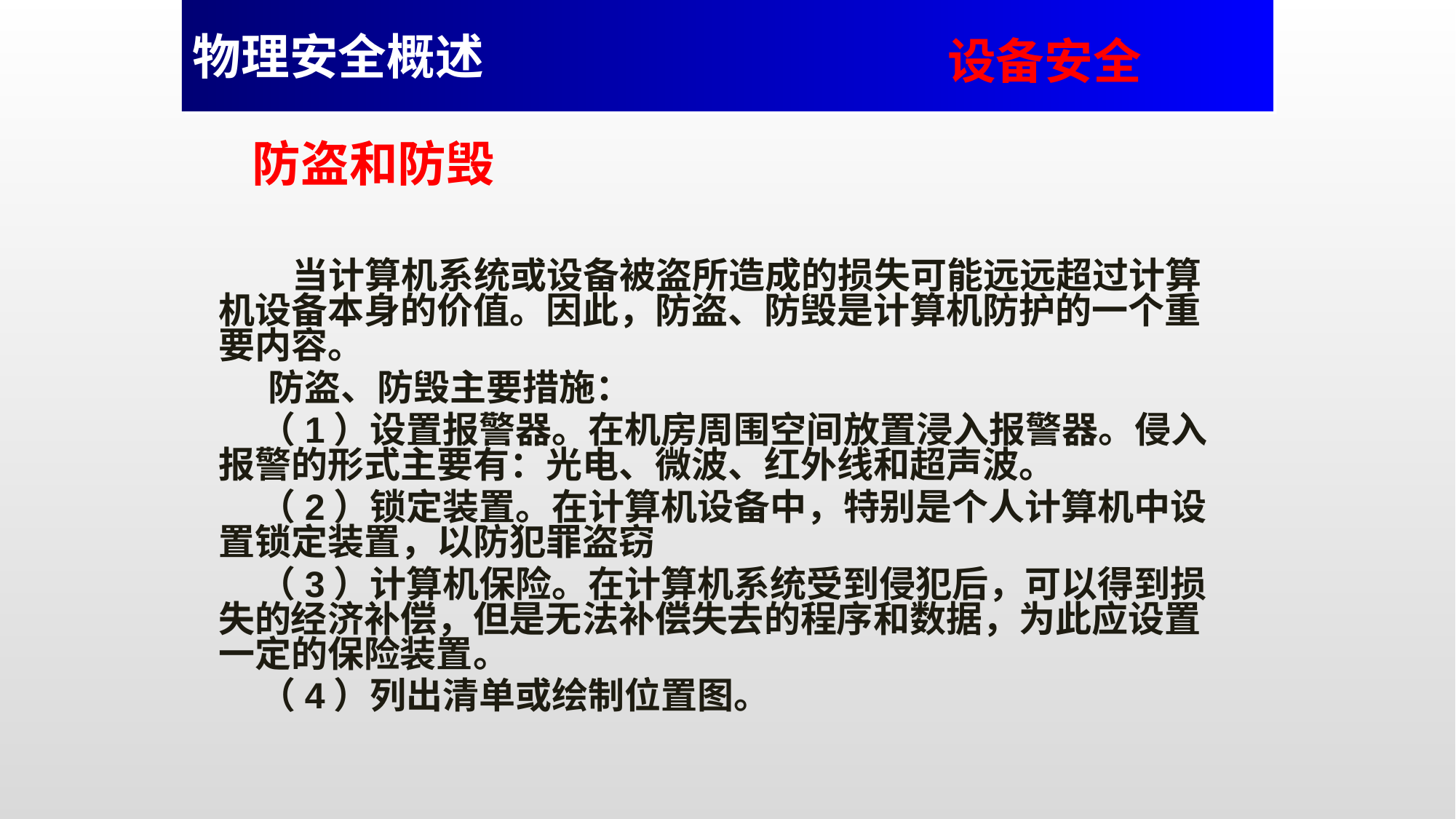

物理安全概述
设备安全
防盗和防毁

        当计算机系统或设备被盗所造成的损失可能远远超过计算机设备本身的价值。因此，防盗、防毁是计算机防护的一个重要内容。
     防盗、防毁主要措施：
    （1）设置报警器。在机房周围空间放置浸入报警器。侵入报警的形式主要有：光电、微波、红外线和超声波。
    （2）锁定装置。在计算机设备中，特别是个人计算机中设置锁定装置，以防犯罪盗窃
    （3）计算机保险。在计算机系统受到侵犯后，可以得到损失的经济补偿，但是无法补偿失去的程序和数据，为此应设置一定的保险装置。
    （4）列出清单或绘制位置图。